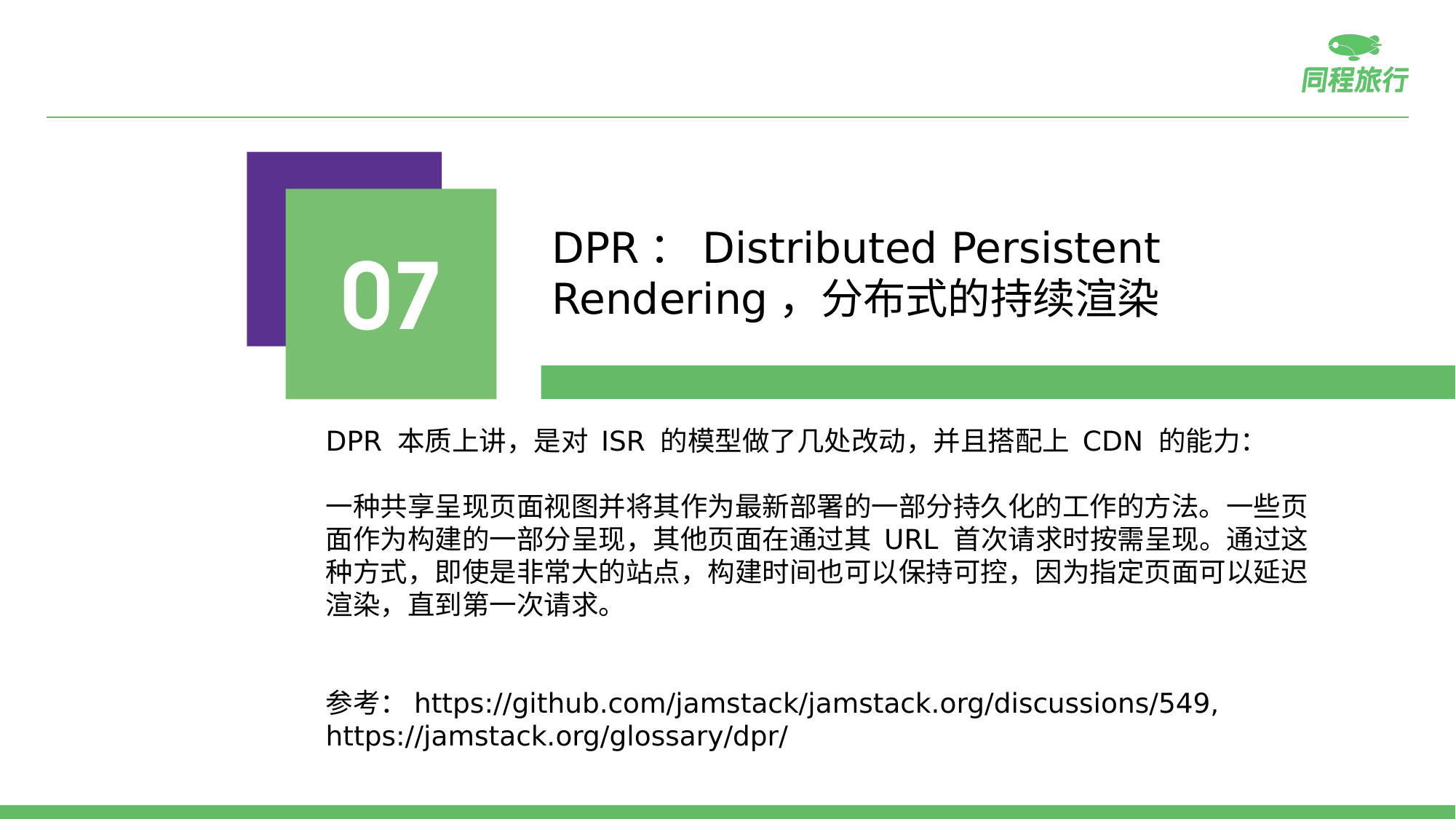

DPR：Distributed Persistent Rendering，分布式的持续渲染

07

DPR 本质上讲，是对 ISR 的模型做了几处改动，并且搭配上 CDN 的能力：

一种共享呈现页面视图并将其作为最新部署的一部分持久化的工作的方法。一些页面作为构建的一部分呈现，其他页面在通过其 URL 首次请求时按需呈现。通过这种方式，即使是非常大的站点，构建时间也可以保持可控，因为指定页面可以延迟渲染，直到第一次请求。
参考：https://github.com/jamstack/jamstack.org/discussions/549, https://jamstack.org/glossary/dpr/